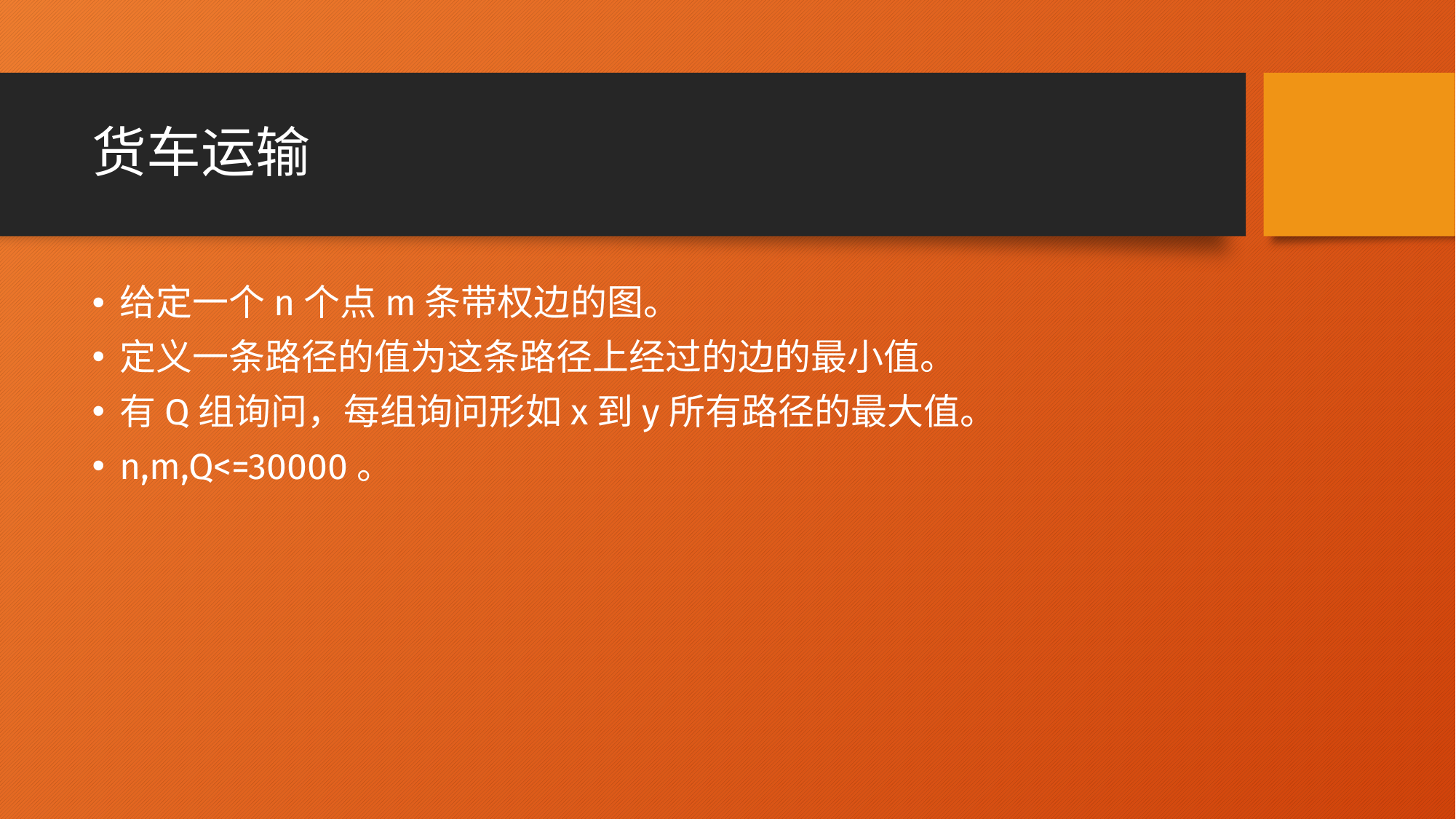

# 货车运输
给定一个n个点m条带权边的图。
定义一条路径的值为这条路径上经过的边的最小值。
有Q组询问，每组询问形如x到y所有路径的最大值。
n,m,Q<=30000。